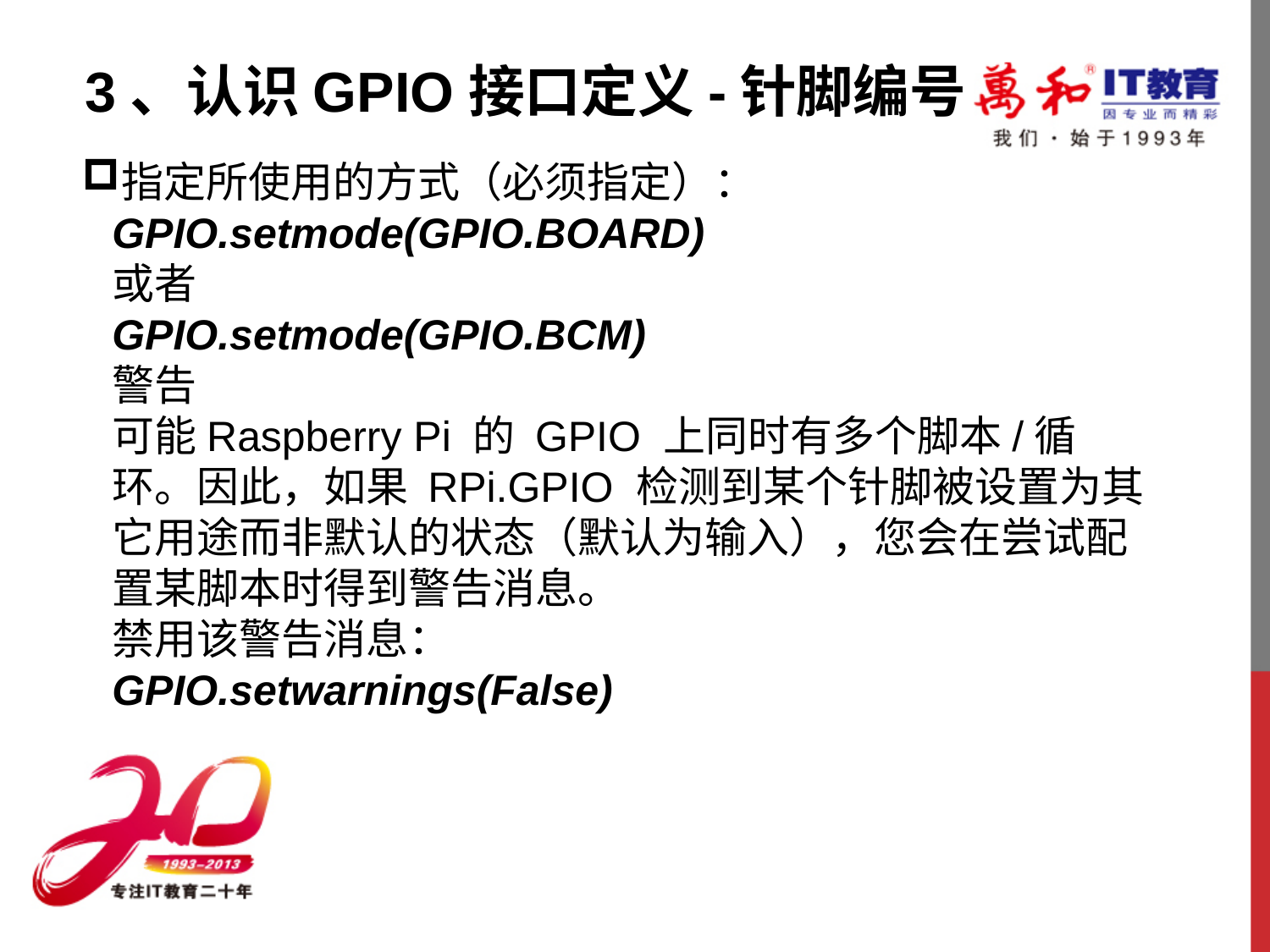

3、认识GPIO接口定义-针脚编号
指定所使用的方式（必须指定）：
GPIO.setmode(GPIO.BOARD)
或者
GPIO.setmode(GPIO.BCM)
警告
可能Raspberry Pi 的 GPIO 上同时有多个脚本/循环。因此，如果 RPi.GPIO 检测到某个针脚被设置为其它用途而非默认的状态（默认为输入），您会在尝试配置某脚本时得到警告消息。
禁用该警告消息：
GPIO.setwarnings(False)